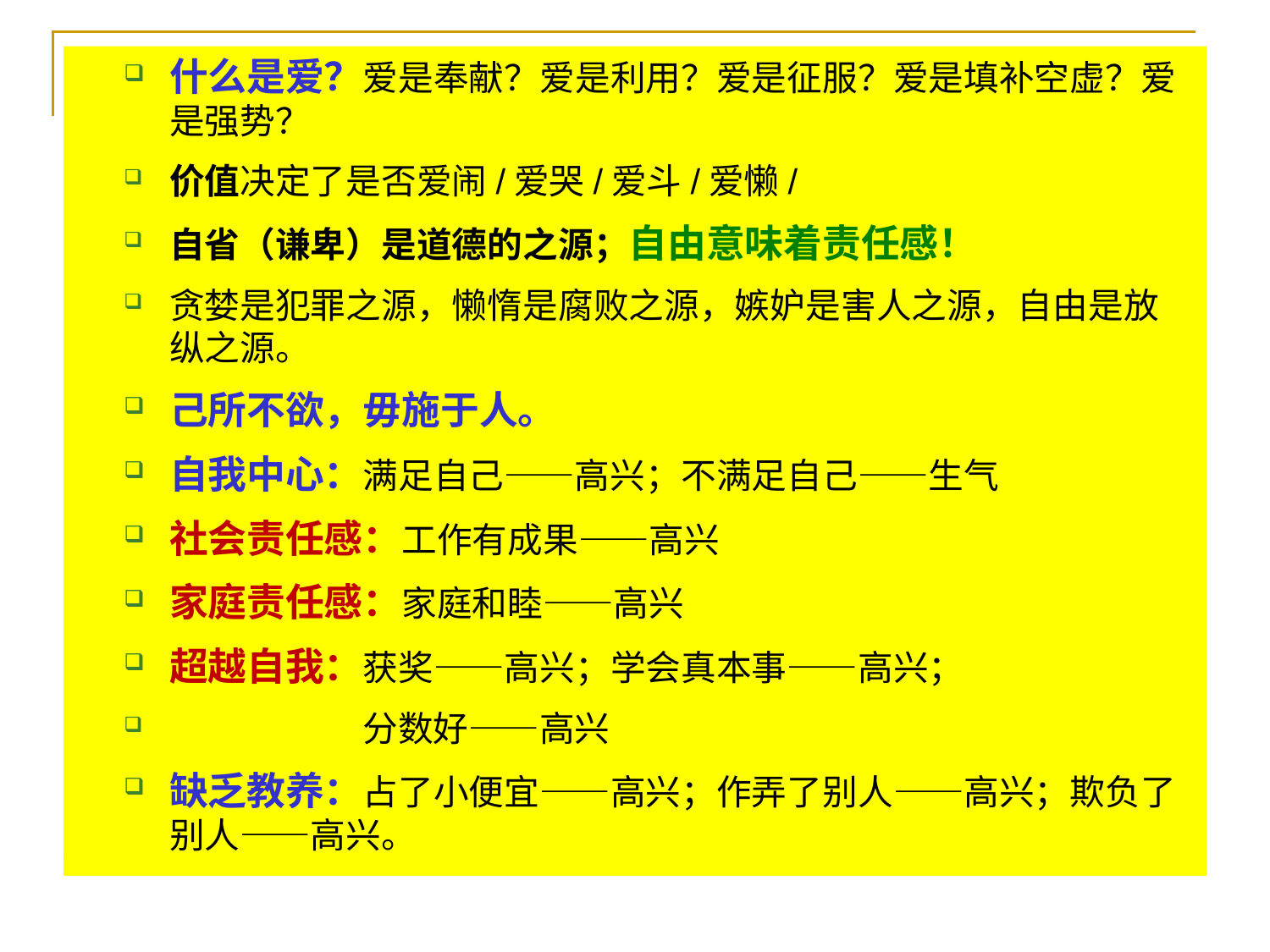

什么是爱？爱是奉献？爱是利用？爱是征服？爱是填补空虚？爱是强势？
价值决定了是否爱闹/爱哭/爱斗/爱懒/
自省（谦卑）是道德的之源；自由意味着责任感！
贪婪是犯罪之源，懒惰是腐败之源，嫉妒是害人之源，自由是放纵之源。
己所不欲，毋施于人。
自我中心：满足自己——高兴；不满足自己——生气
社会责任感：工作有成果——高兴
家庭责任感：家庭和睦——高兴
超越自我：获奖——高兴；学会真本事——高兴；
                       分数好——高兴
缺乏教养：占了小便宜——高兴；作弄了别人——高兴；欺负了别人——高兴。
60